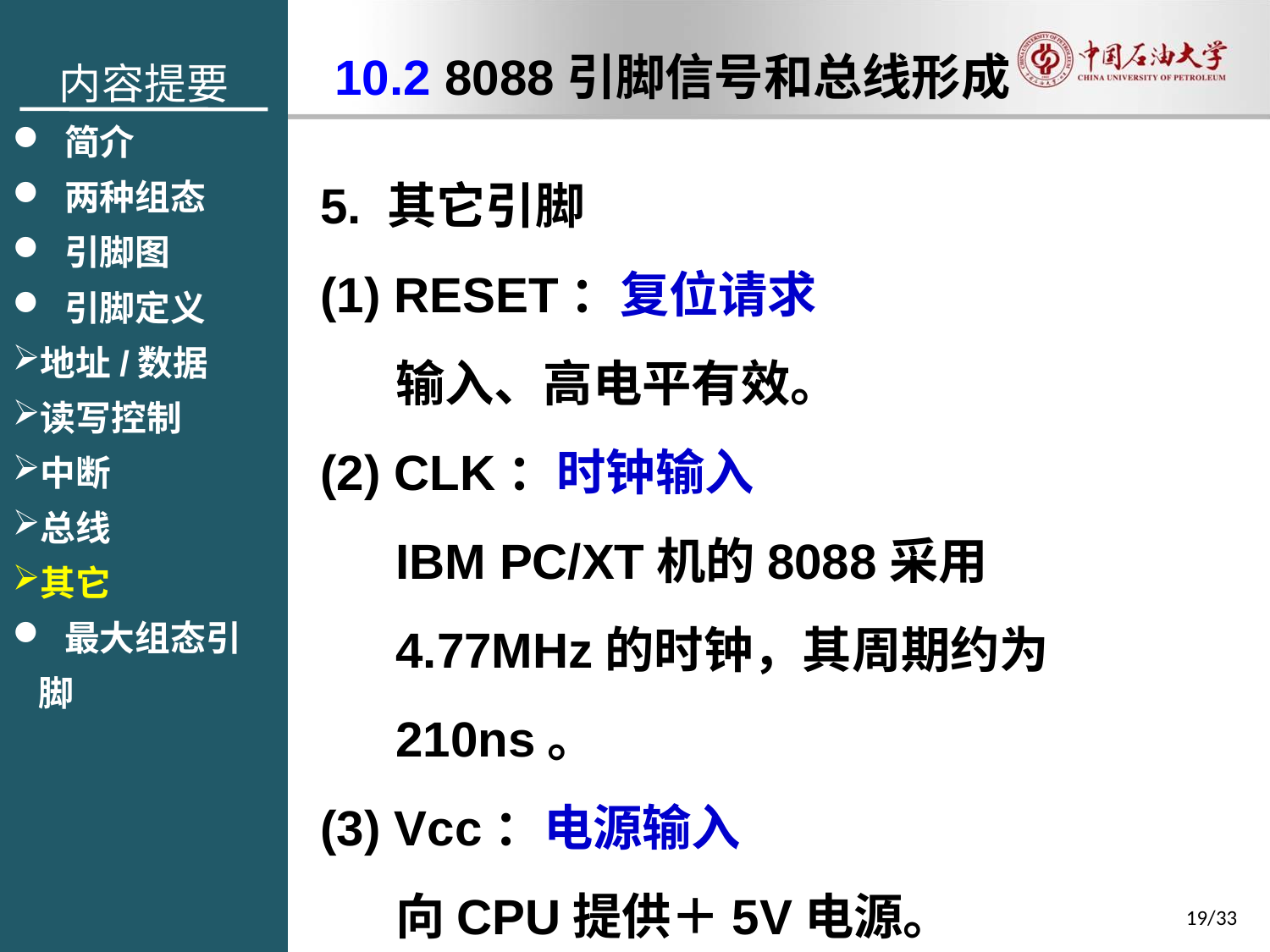

内容提要
 简介
 两种组态
 引脚图
 引脚定义
地址/数据
读写控制
中断
总线
其它
 最大组态引脚
10.2 8088引脚信号和总线形成
5. 其它引脚
(1) RESET：复位请求
输入、高电平有效。
(2) CLK：时钟输入
IBM PC/XT机的8088采用	4.77MHz的时钟，其周期约为210ns。
(3) Vcc：电源输入
向CPU提供＋5V电源。
19/33